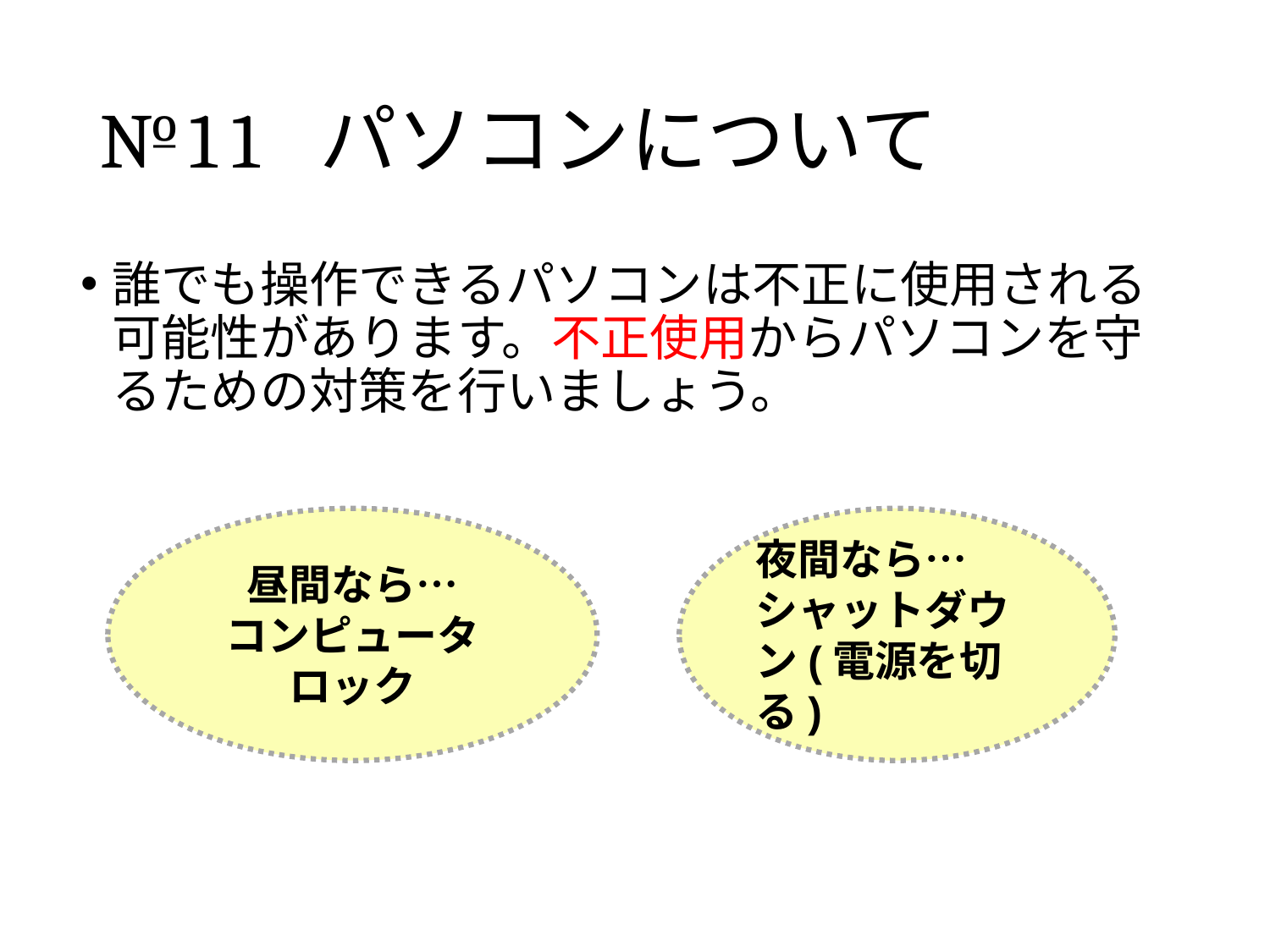

# №11  パソコンについて
誰でも操作できるパソコンは不正に使用される可能性があります。不正使用からパソコンを守るための対策を行いましょう。
昼間なら…
コンピュータロック
夜間なら…
シャットダウン(電源を切る)